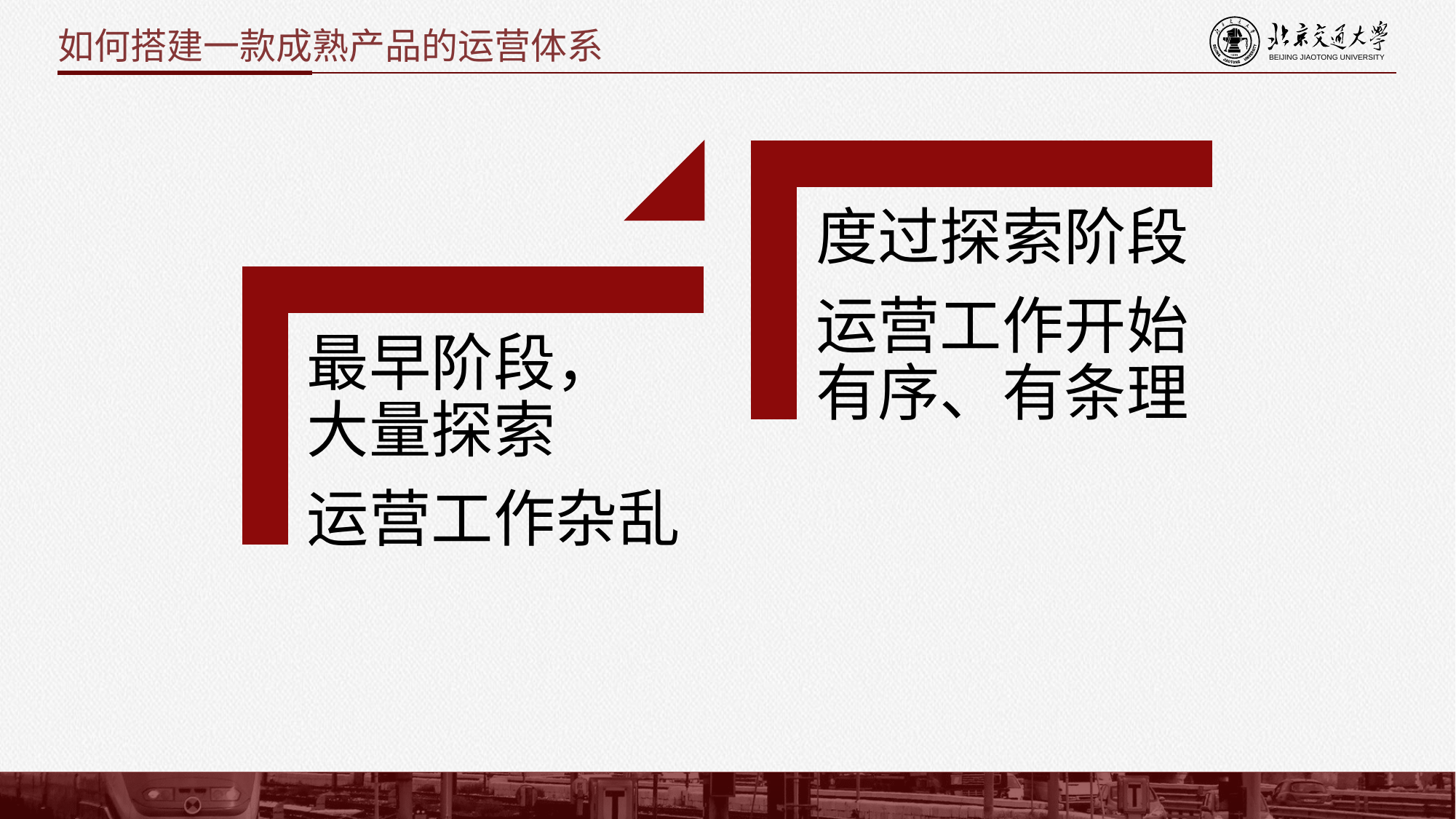

如何搭建一款成熟产品的运营体系
最早阶段，
大量探索
运营工作杂乱
度过探索阶段
运营工作开始有序、有条理